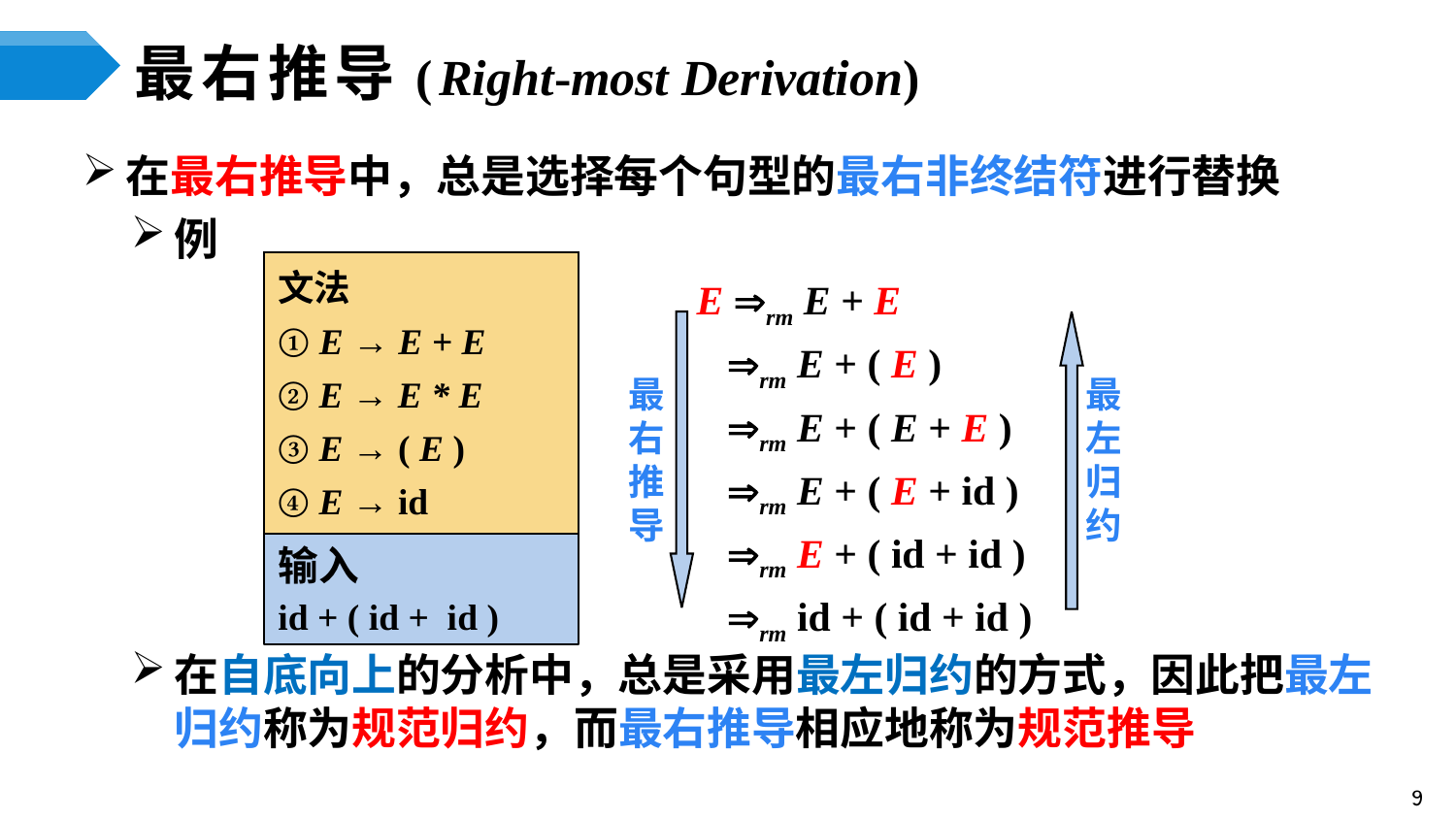

最右推导(Right-most Derivation)
在最右推导中，总是选择每个句型的最右非终结符进行替换
例

在自底向上的分析中，总是采用最左归约的方式，因此把最左归约称为规范归约，而最右推导相应地称为规范推导

E ⇒rm E + E
   ⇒rm E + ( E )
   ⇒rm E + ( E + E )
   ⇒rm E + ( E + id )
   ⇒rm E + ( id + id )
   ⇒rm id + ( id + id )
文法
① E → E + E
② E → E * E
③ E → ( E )
④ E → id

最
右
推
导
最
左
归
约
输入
id + ( id +  id )
9